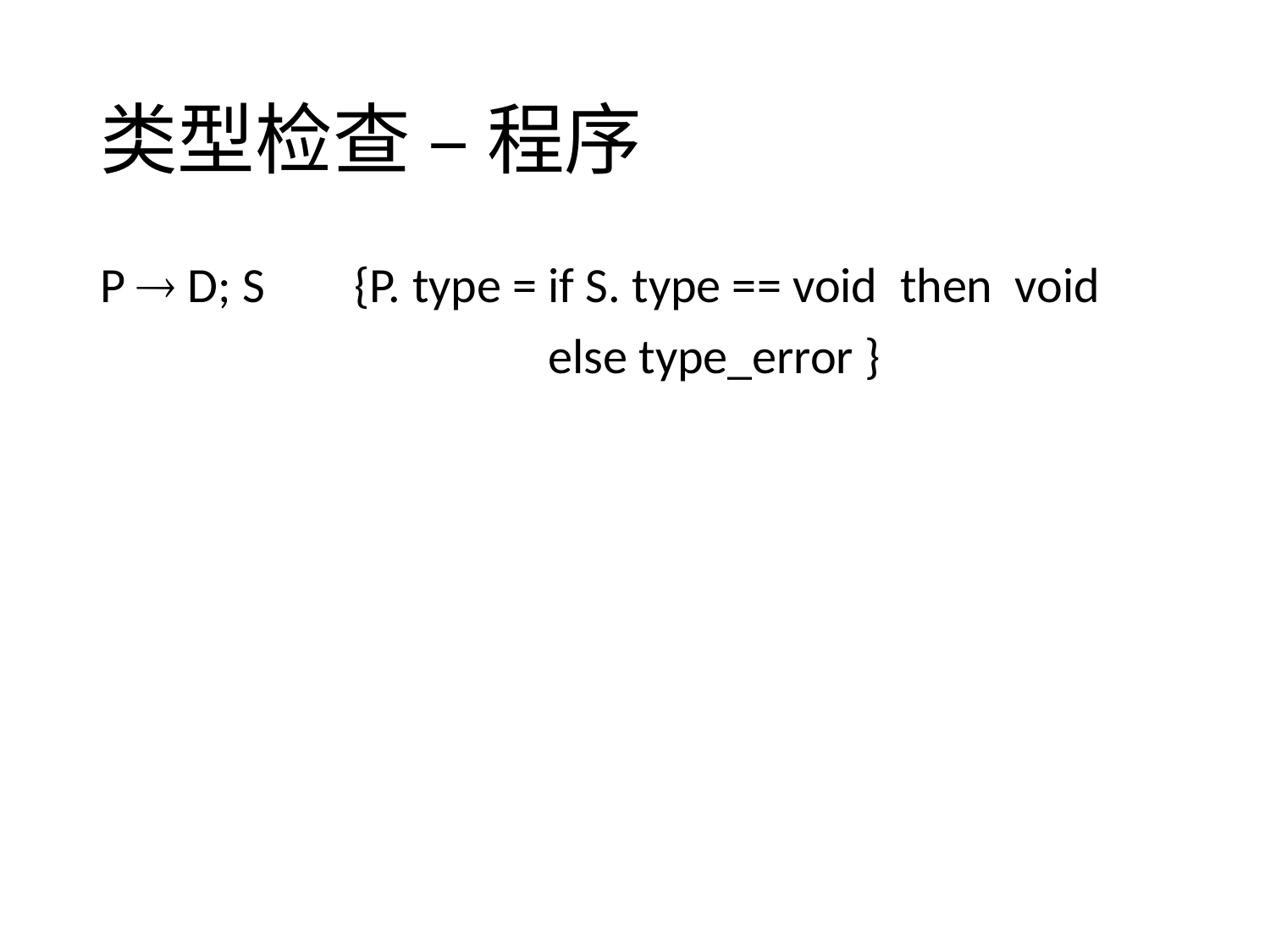

# 类型检查 – 程序
P → D; S 	{P. type = if S. type == void  then  void
			      else type_error }